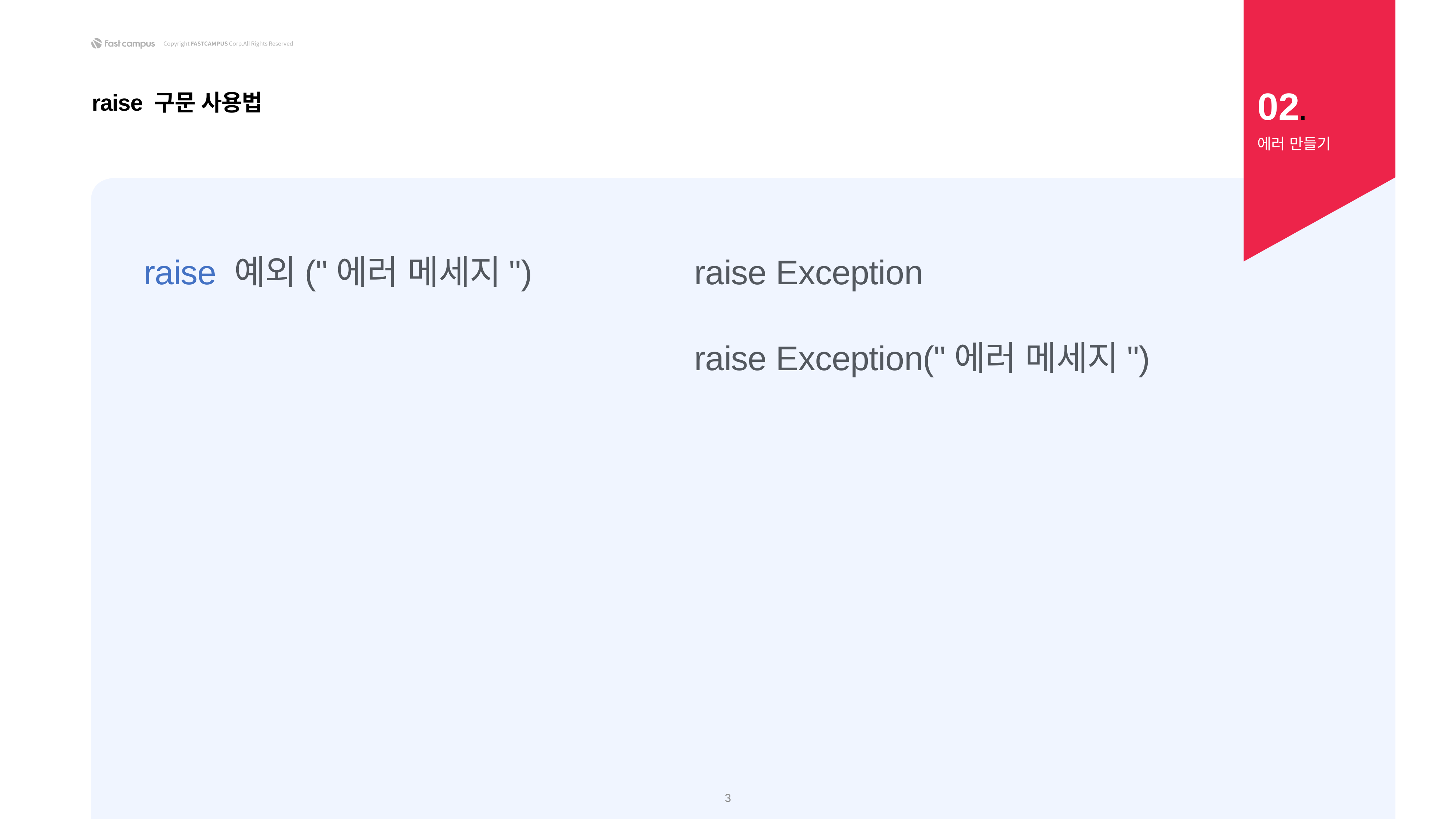

02.
raise 구문 사용법
에러 만들기
raise 예외("에러 메세지")
raise Exception
raise Exception("에러 메세지")
3